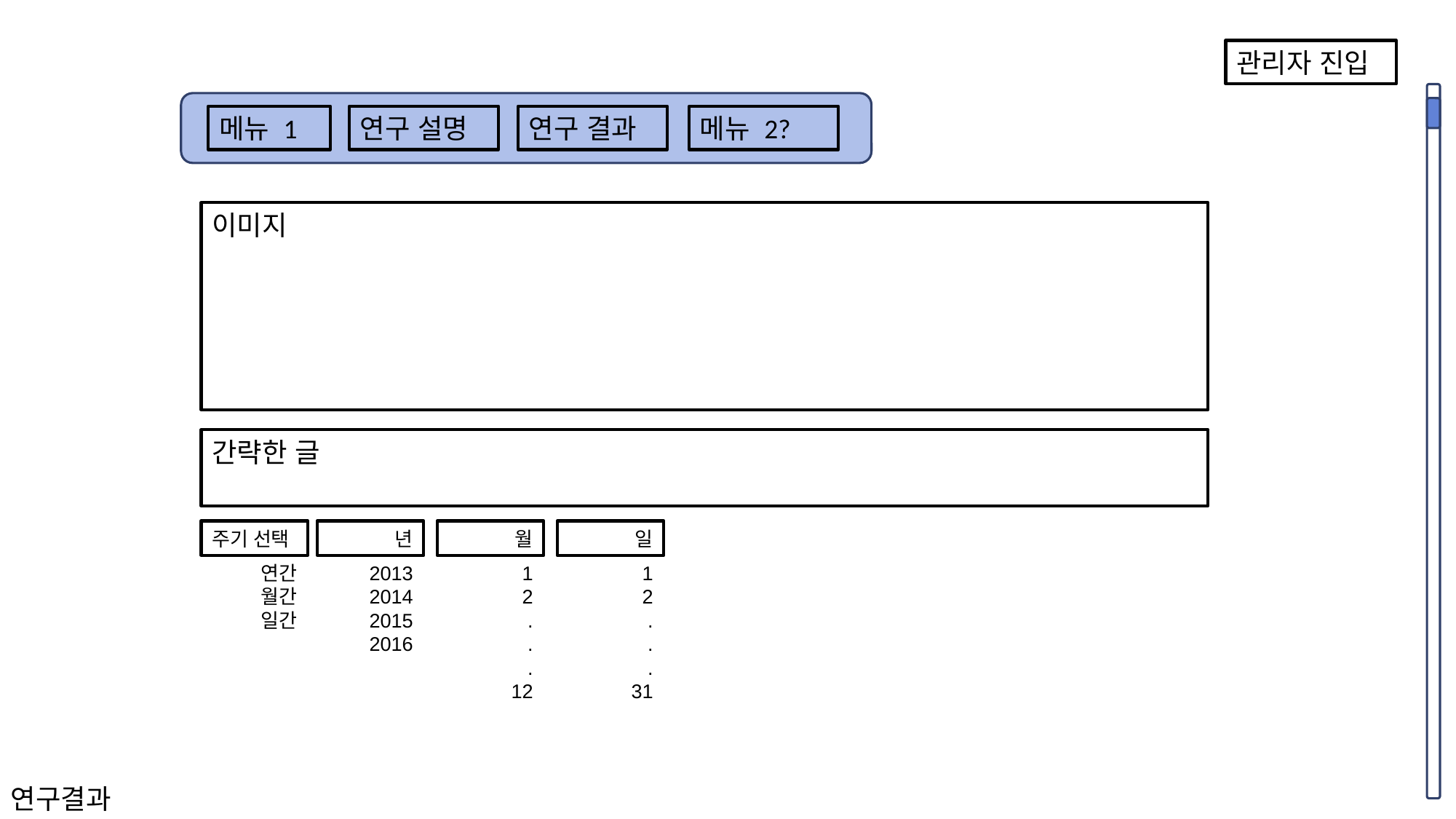

관리자 진입

연구 설명
메뉴 1
연구 결과
메뉴 2?
이미지

간략한 글

주기 선택
년
월
일
연간
월간
일간
2013
2014
2015
2016
1
2
.
.
.
12
1
2
.
.
.
31
연구결과